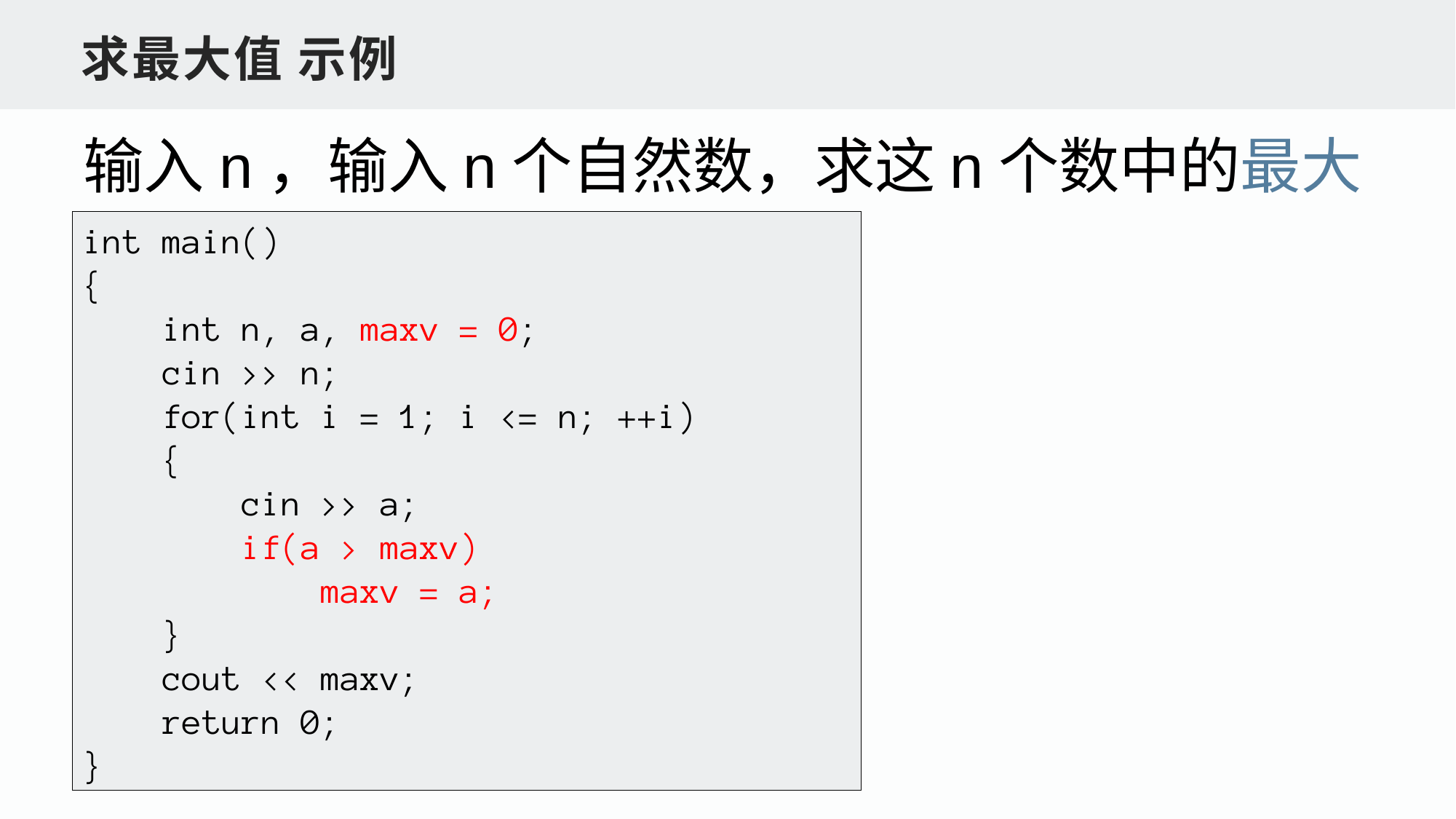

求最大值 示例
输入n，输入n个自然数，求这n个数中的最大值
int main()
{
    int n, a, maxv = 0;
    cin >> n;
    for(int i = 1; i <= n; ++i)
    {
        cin >> a;
        if(a > maxv)
            maxv = a;
    }
    cout << maxv;
    return 0;
}